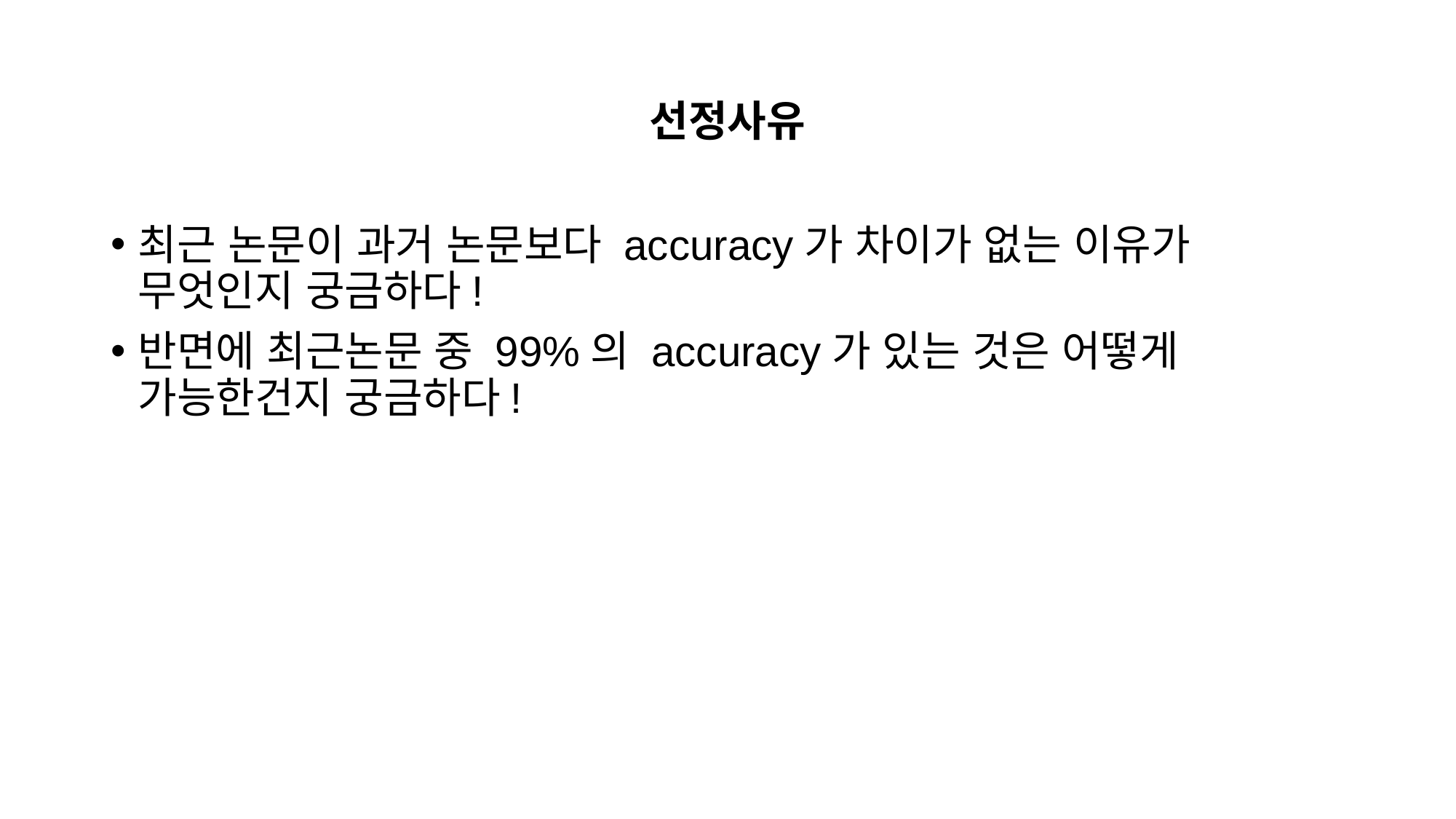

# 선정사유
최근 논문이 과거 논문보다 accuracy가 차이가 없는 이유가 무엇인지 궁금하다!
반면에 최근논문 중 99%의 accuracy가 있는 것은 어떻게 가능한건지 궁금하다!